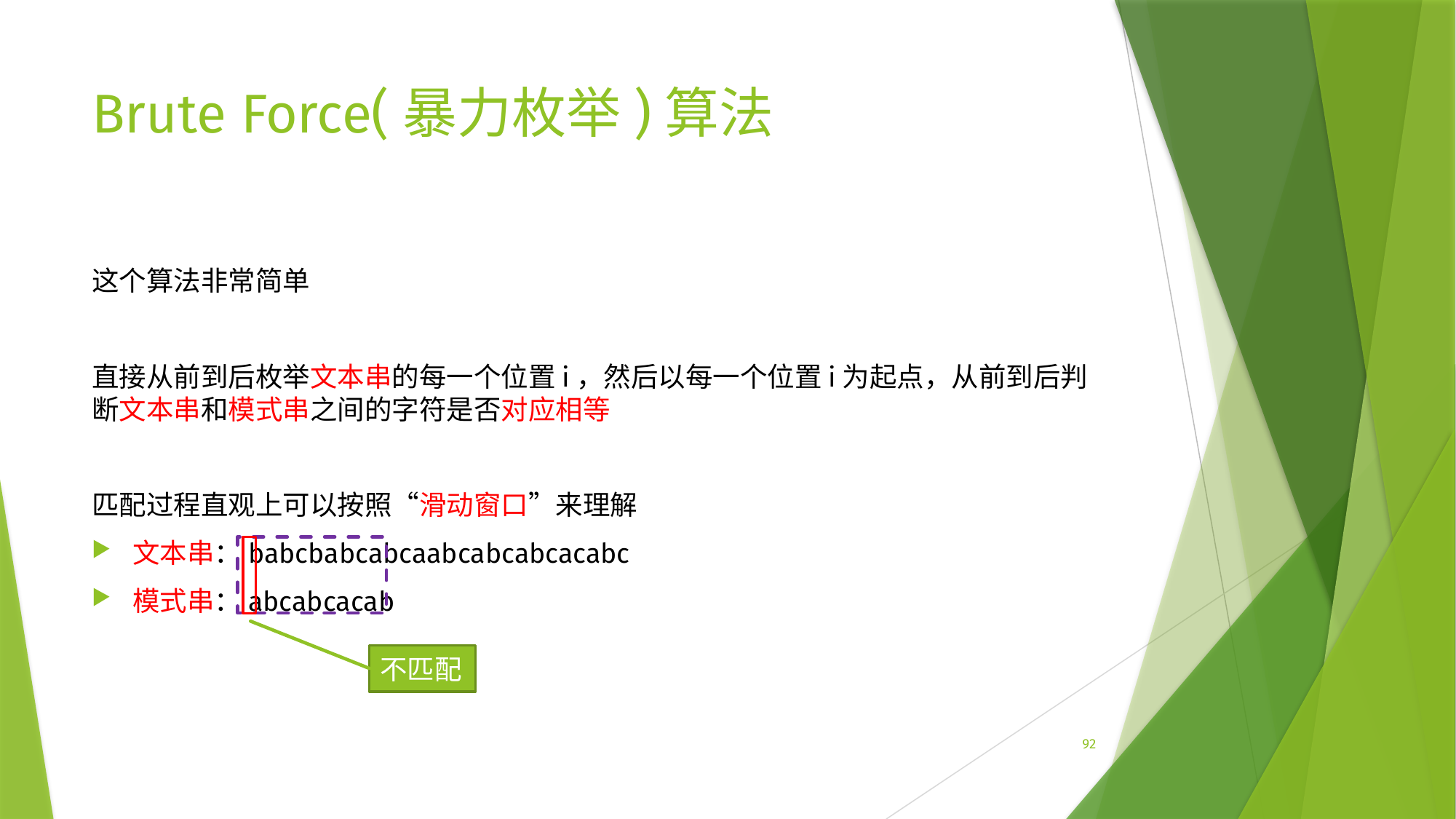

# Brute Force(暴力枚举)算法
这个算法非常简单

直接从前到后枚举文本串的每一个位置i，然后以每一个位置i为起点，从前到后判断文本串和模式串之间的字符是否对应相等

匹配过程直观上可以按照“滑动窗口”来理解
文本串：babcbabcabcaabcabcabcacabc
模式串：abcabcacab

不匹配
92